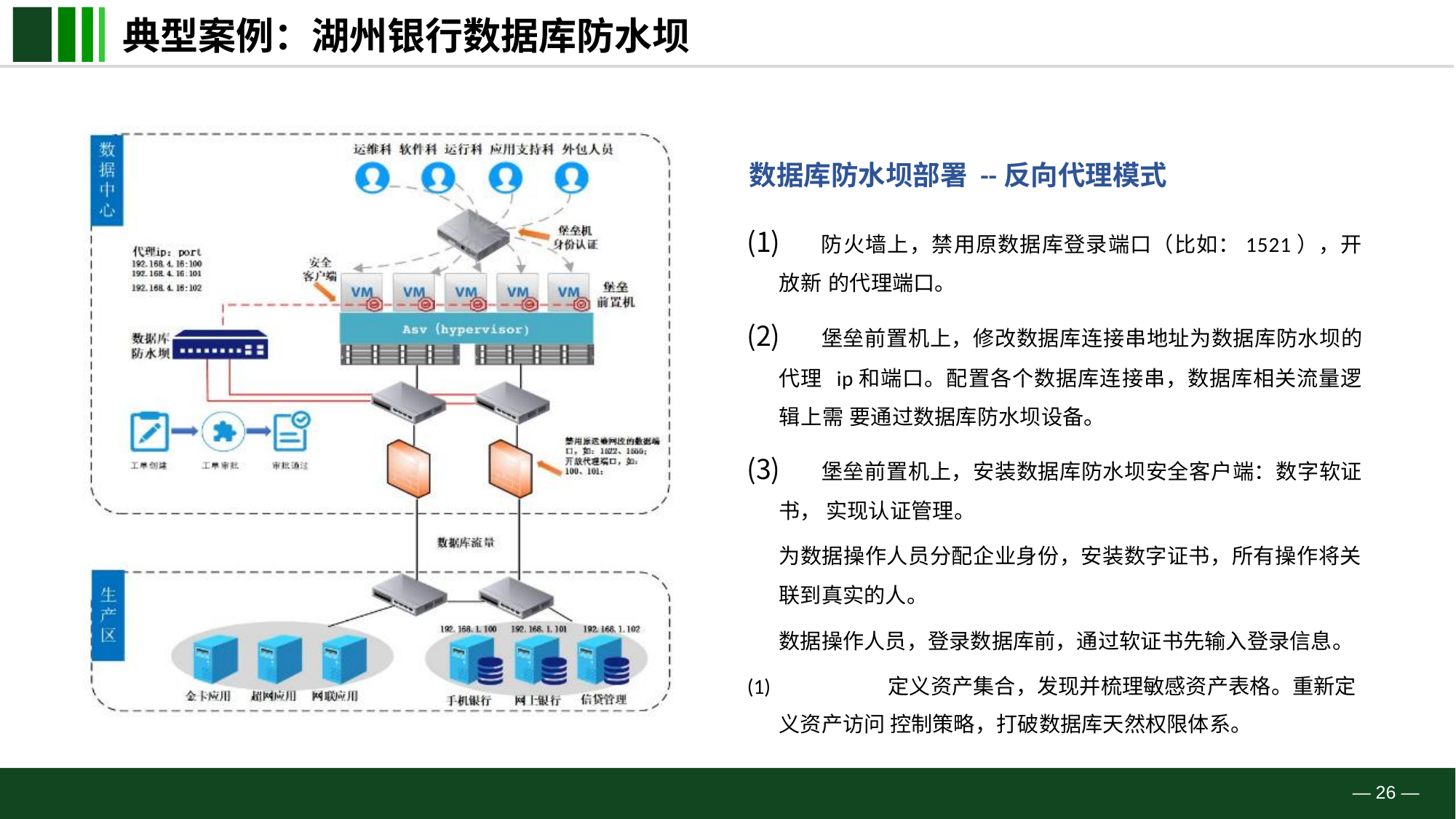

# 典型案例：湖州银行数据库防水坝

数据库防水坝部署 --反向代理模式
	防火墙上，禁用原数据库登录端口（比如：1521），开放新 的代理端口。
	堡垒前置机上，修改数据库连接串地址为数据库防水坝的代理  ip和端口。配置各个数据库连接串，数据库相关流量逻辑上需 要通过数据库防水坝设备。
	堡垒前置机上，安装数据库防水坝安全客户端：数字软证书， 实现认证管理。
为数据操作人员分配企业身份，安装数字证书，所有操作将关 联到真实的人。
数据操作人员，登录数据库前，通过软证书先输入登录信息。
(1)		定义资产集合，发现并梳理敏感资产表格。重新定义资产访问 控制策略，打破数据库天然权限体系。
— 26 —